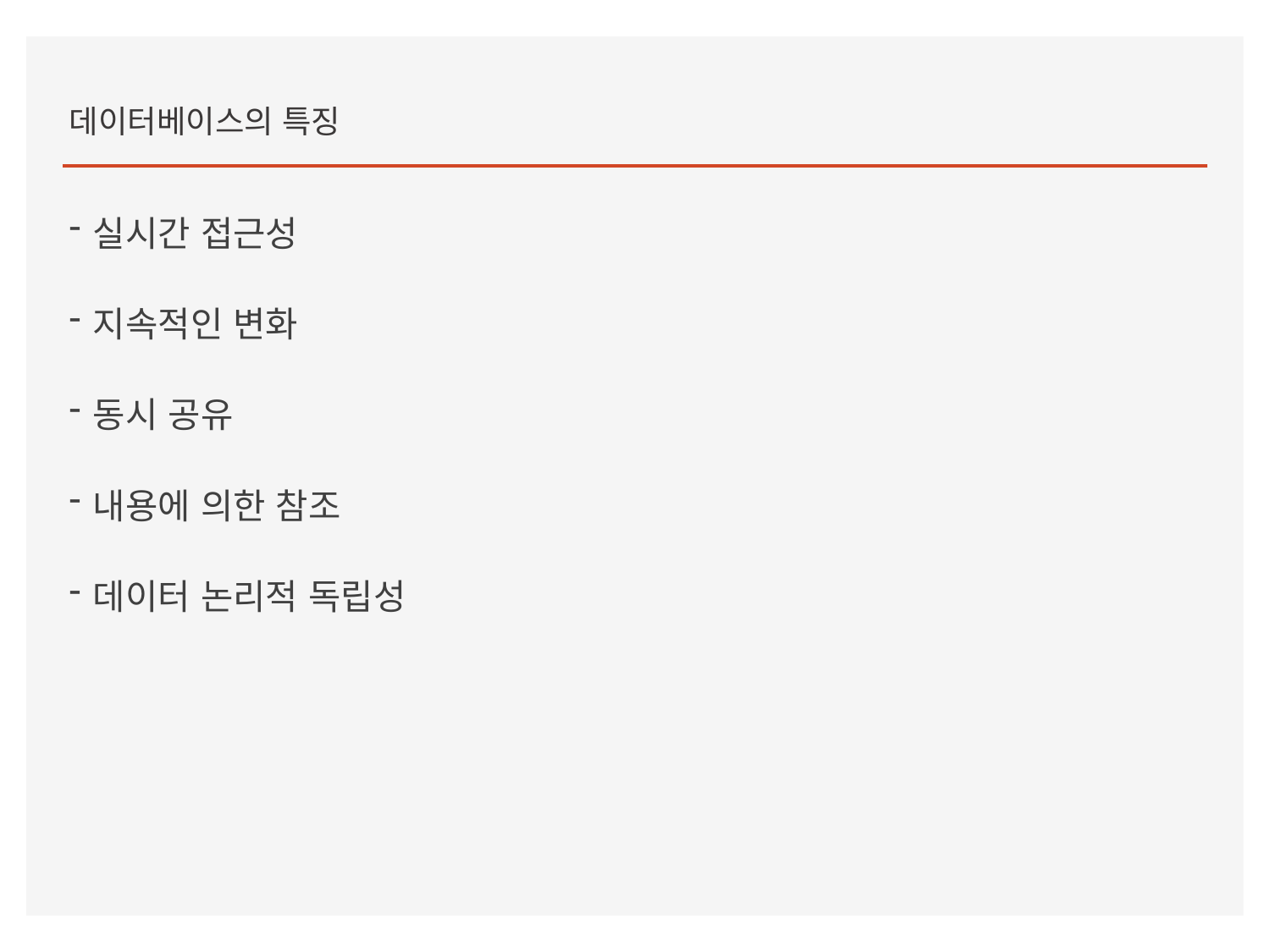

데이터베이스의 특징
실시간 접근성
지속적인 변화
동시 공유
내용에 의한 참조
데이터 논리적 독립성